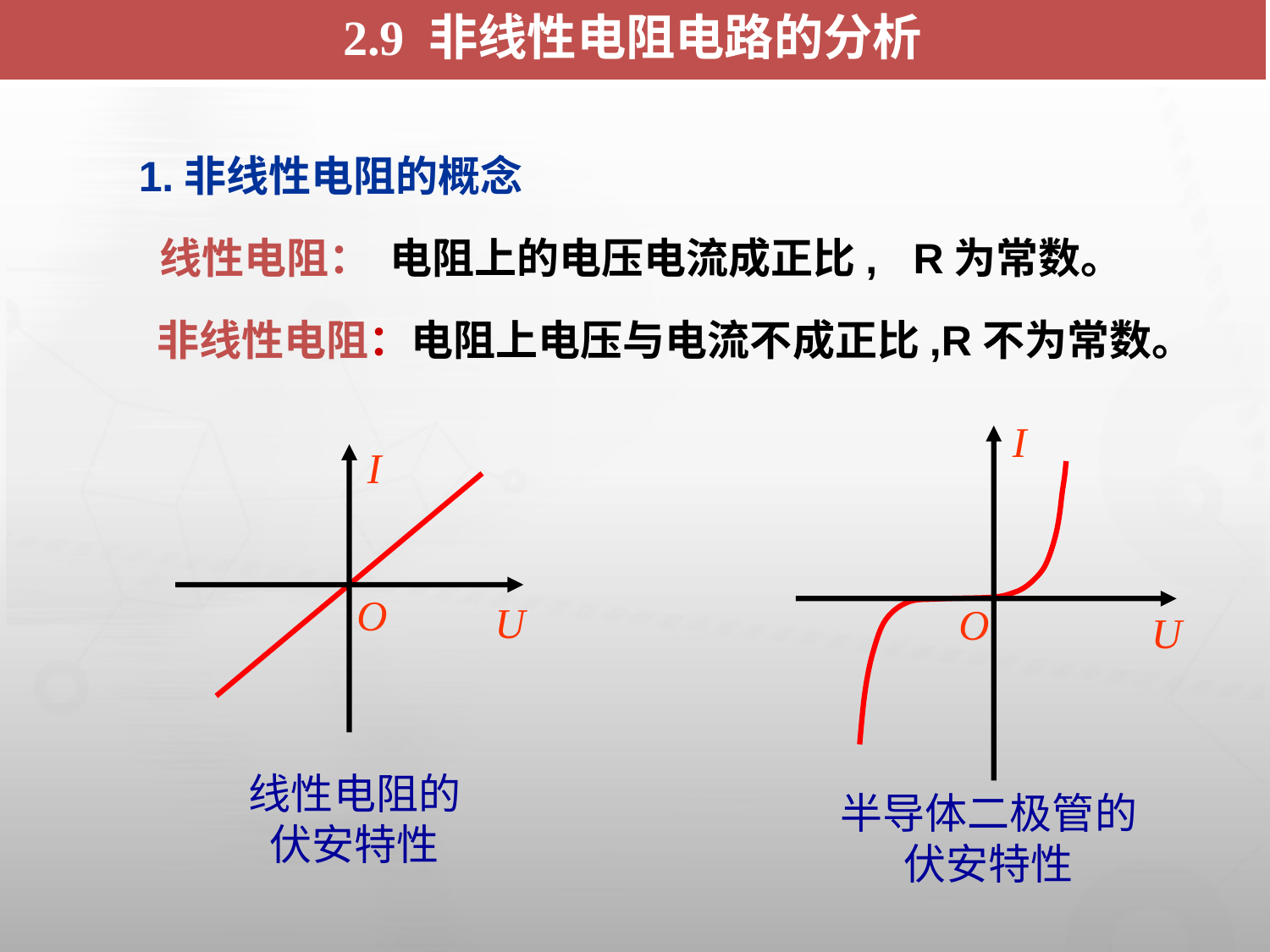

2.9 非线性电阻电路的分析
1.非线性电阻的概念
线性电阻：  电阻上的电压电流成正比,   R为常数。
非线性电阻：电阻上电压与电流不成正比,R不为常数。
I

O
U

半导体二极管的
伏安特性
I

O
U

线性电阻的
伏安特性